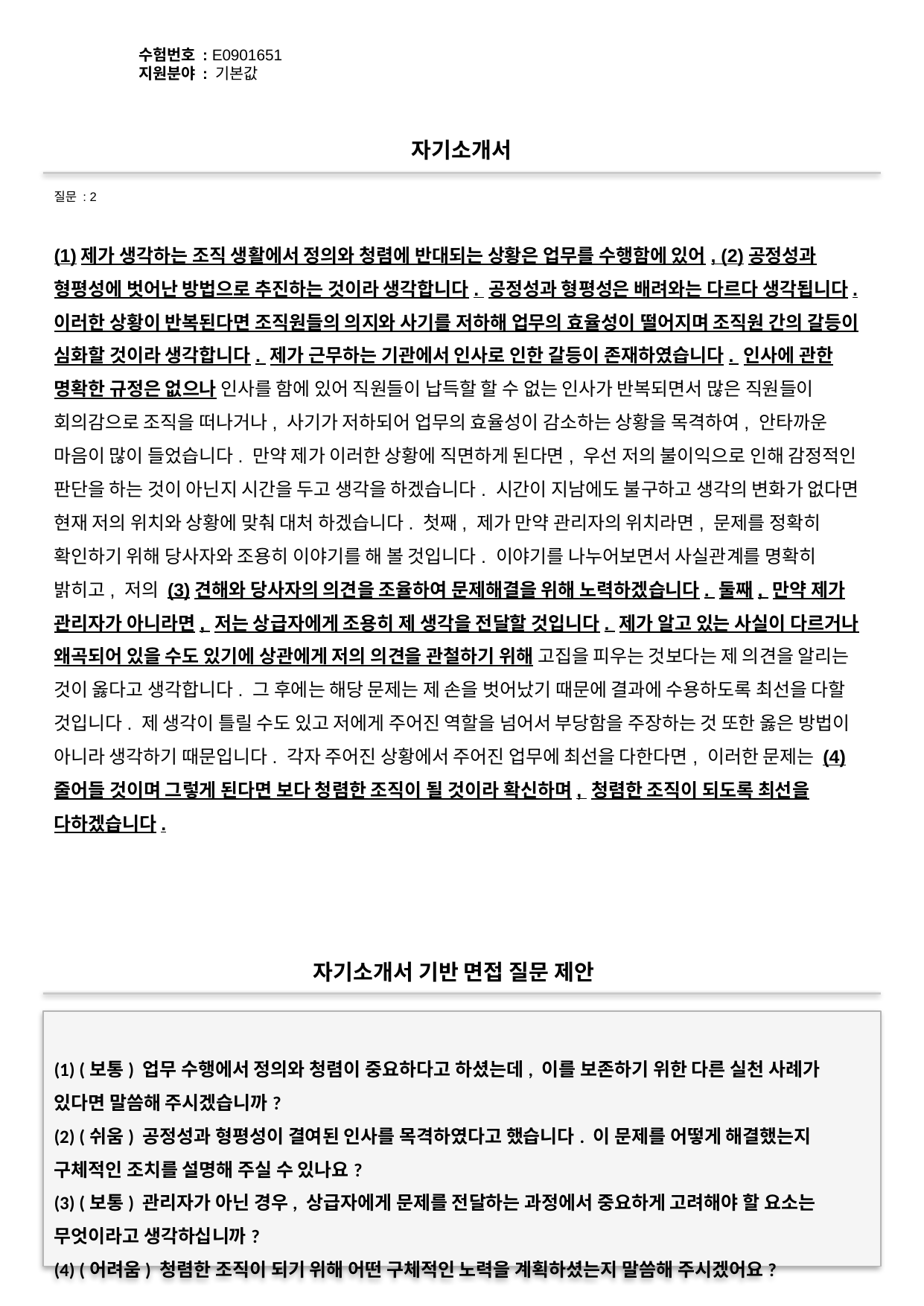

수험번호 : E0901651
지원분야 : 기본값
#

자기소개서

질문 : 2

(1)제가 생각하는 조직 생활에서 정의와 청렴에 반대되는 상황은 업무를 수행함에 있어, (2)공정성과 형평성에 벗어난 방법으로 추진하는 것이라 생각합니다. 공정성과 형평성은 배려와는 다르다 생각됩니다. 이러한 상황이 반복된다면 조직원들의 의지와 사기를 저하해 업무의 효율성이 떨어지며 조직원 간의 갈등이 심화할 것이라 생각합니다. 제가 근무하는 기관에서 인사로 인한 갈등이 존재하였습니다. 인사에 관한 명확한 규정은 없으나 인사를 함에 있어 직원들이 납득할 할 수 없는 인사가 반복되면서 많은 직원들이 회의감으로 조직을 떠나거나, 사기가 저하되어 업무의 효율성이 감소하는 상황을 목격하여, 안타까운 마음이 많이 들었습니다. 만약 제가 이러한 상황에 직면하게 된다면, 우선 저의 불이익으로 인해 감정적인 판단을 하는 것이 아닌지 시간을 두고 생각을 하겠습니다. 시간이 지남에도 불구하고 생각의 변화가 없다면 현재 저의 위치와 상황에 맞춰 대처 하겠습니다. 첫째, 제가 만약 관리자의 위치라면, 문제를 정확히 확인하기 위해 당사자와 조용히 이야기를 해 볼 것입니다. 이야기를 나누어보면서 사실관계를 명확히 밝히고, 저의 (3)견해와 당사자의 의견을 조율하여 문제해결을 위해 노력하겠습니다. 둘째, 만약 제가 관리자가 아니라면, 저는 상급자에게 조용히 제 생각을 전달할 것입니다. 제가 알고 있는 사실이 다르거나 왜곡되어 있을 수도 있기에 상관에게 저의 의견을 관철하기 위해 고집을 피우는 것보다는 제 의견을 알리는 것이 옳다고 생각합니다. 그 후에는 해당 문제는 제 손을 벗어났기 때문에 결과에 수용하도록 최선을 다할 것입니다. 제 생각이 틀릴 수도 있고 저에게 주어진 역할을 넘어서 부당함을 주장하는 것 또한 옳은 방법이 아니라 생각하기 때문입니다. 각자 주어진 상황에서 주어진 업무에 최선을 다한다면, 이러한 문제는 (4)줄어들 것이며 그렇게 된다면 보다 청렴한 조직이 될 것이라 확신하며, 청렴한 조직이 되도록 최선을 다하겠습니다.

자기소개서 기반 면접 질문 제안

(1) (보통) 업무 수행에서 정의와 청렴이 중요하다고 하셨는데, 이를 보존하기 위한 다른 실천 사례가 있다면 말씀해 주시겠습니까?
(2) (쉬움) 공정성과 형평성이 결여된 인사를 목격하였다고 했습니다. 이 문제를 어떻게 해결했는지 구체적인 조치를 설명해 주실 수 있나요?
(3) (보통) 관리자가 아닌 경우, 상급자에게 문제를 전달하는 과정에서 중요하게 고려해야 할 요소는 무엇이라고 생각하십니까?
(4) (어려움) 청렴한 조직이 되기 위해 어떤 구체적인 노력을 계획하셨는지 말씀해 주시겠어요?